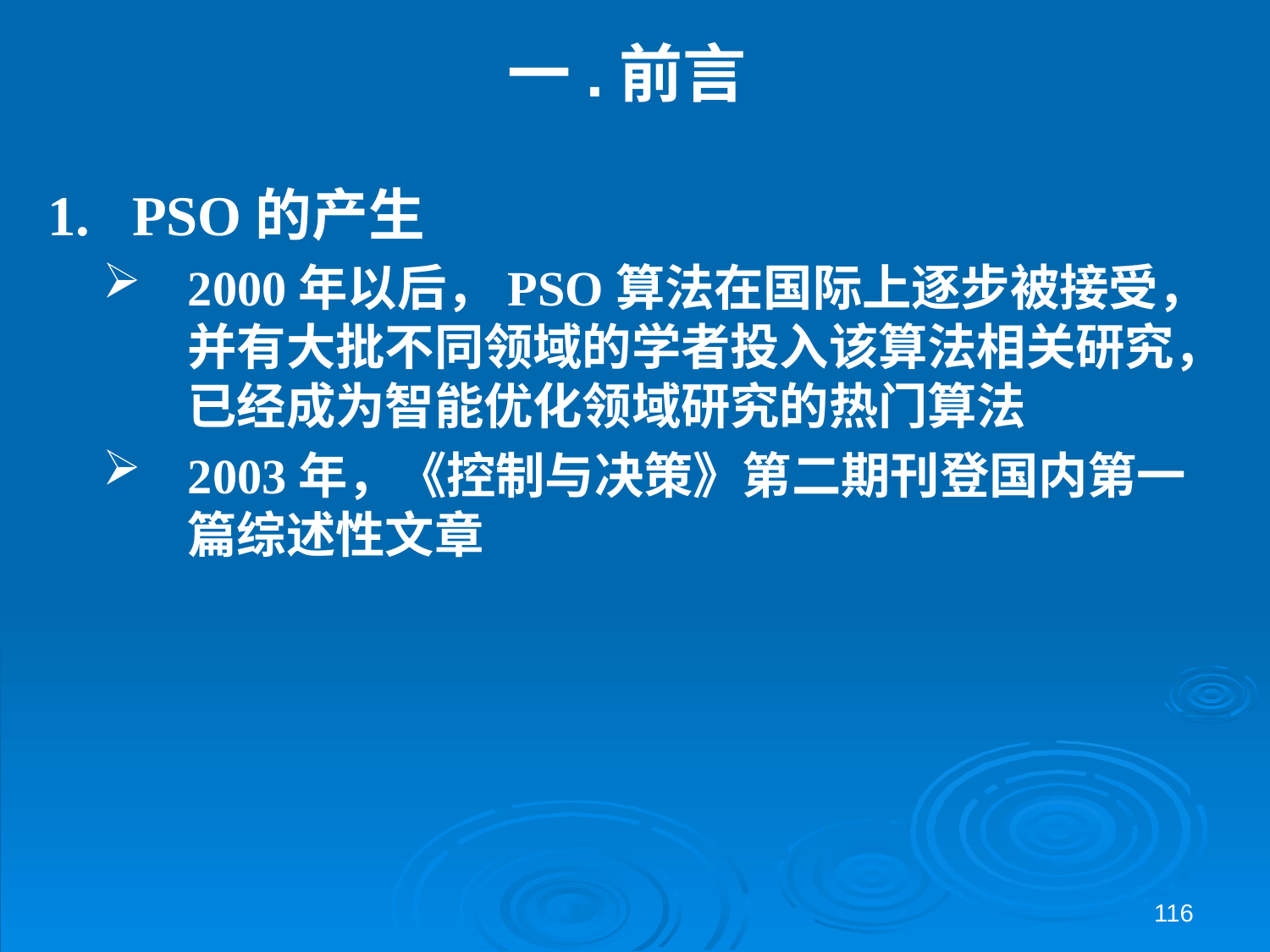

# 一.前言
PSO的产生
2000年以后，PSO算法在国际上逐步被接受，并有大批不同领域的学者投入该算法相关研究，已经成为智能优化领域研究的热门算法
2003年，《控制与决策》第二期刊登国内第一篇综述性文章
116